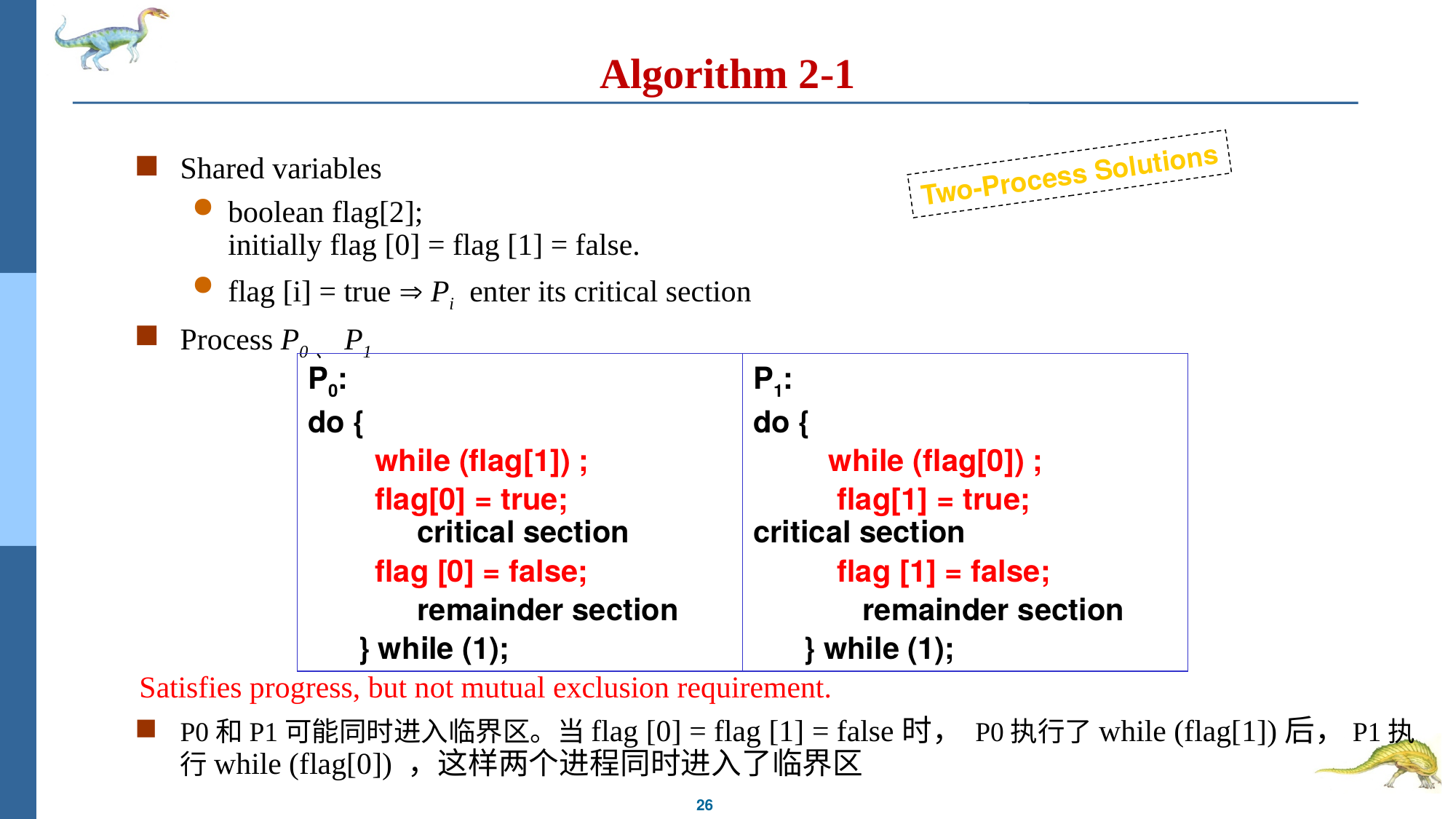

# Algorithm 2-1
Shared variables
boolean flag[2];
initially flag [0] = flag [1] = false.
flag [i] = true ⇒ Pi  enter its critical section
Process P0、 P1

Satisfies progress, but not mutual exclusion requirement.
P0和P1可能同时进入临界区。当flag [0] = flag [1] = false时， P0执行了while (flag[1])后，P1执行while (flag[0]) ，这样两个进程同时进入了临界区
Two-Process Solutions
P0:
do {
        while (flag[1]) ;
        flag[0] = true;		critical section
        flag [0] = false;
	remainder section
      } while (1);
P1:
do {
         while (flag[0]) ;
          flag[1] = true;	critical section
          flag [1] = false;
	remainder section
      } while (1);